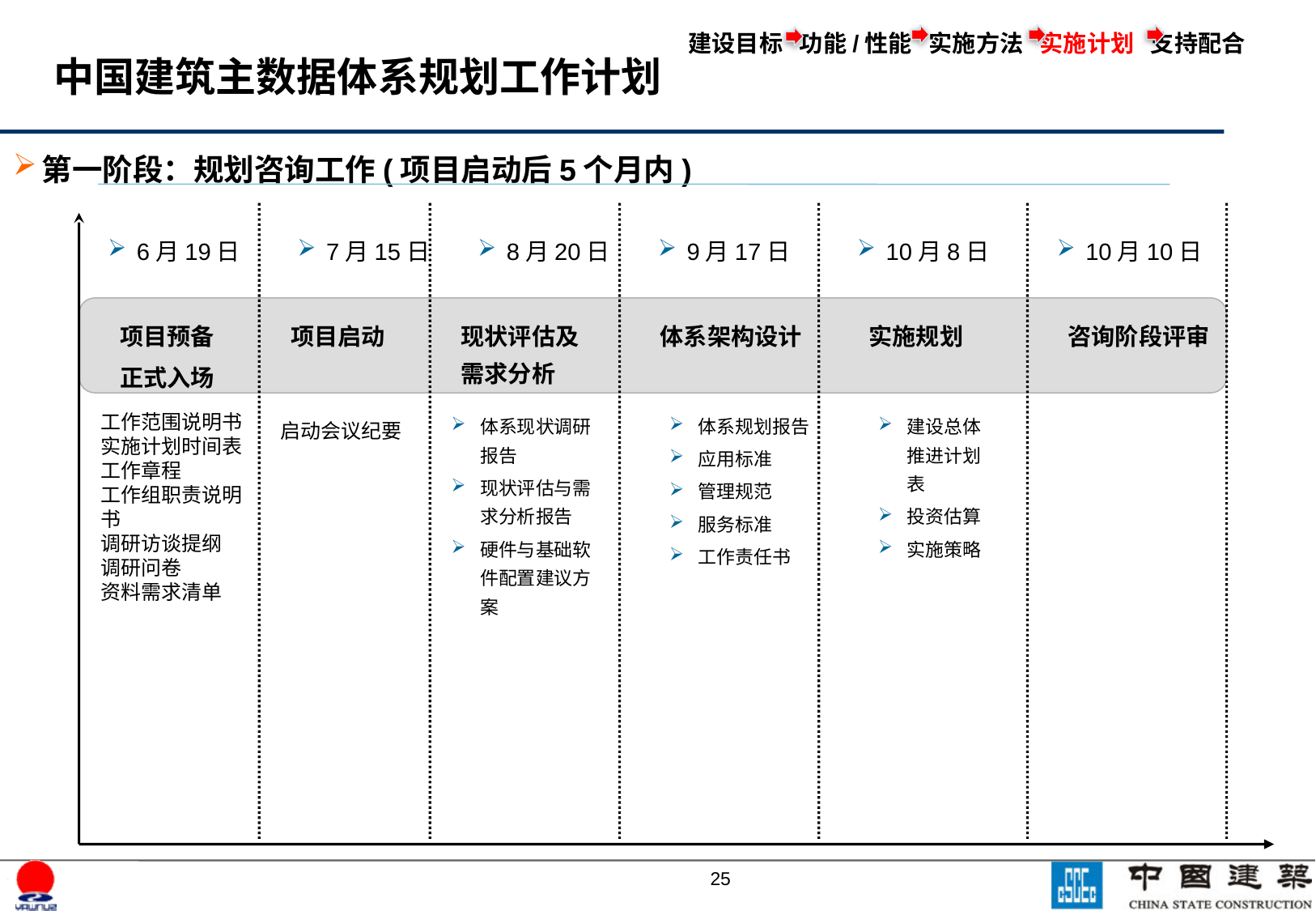

建设目标   功能/性能   实施方法   实施计划   支持配合
# 中国建筑主数据体系规划工作计划

第一阶段：规划咨询工作(项目启动后5个月内)

6月19日
7月15日
8月20日
9月17日
10月8日
10月10日

项目预备
正式入场
项目启动
现状评估及需求分析
体系架构设计
实施规划
咨询阶段评审
工作范围说明书
实施计划时间表
工作章程
工作组职责说明书
调研访谈提纲
调研问卷
资料需求清单
体系现状调研报告
现状评估与需求分析报告
硬件与基础软件配置建议方案
体系规划报告
应用标准
管理规范
服务标准
工作责任书
建设总体推进计划表
投资估算
实施策略
启动会议纪要

25